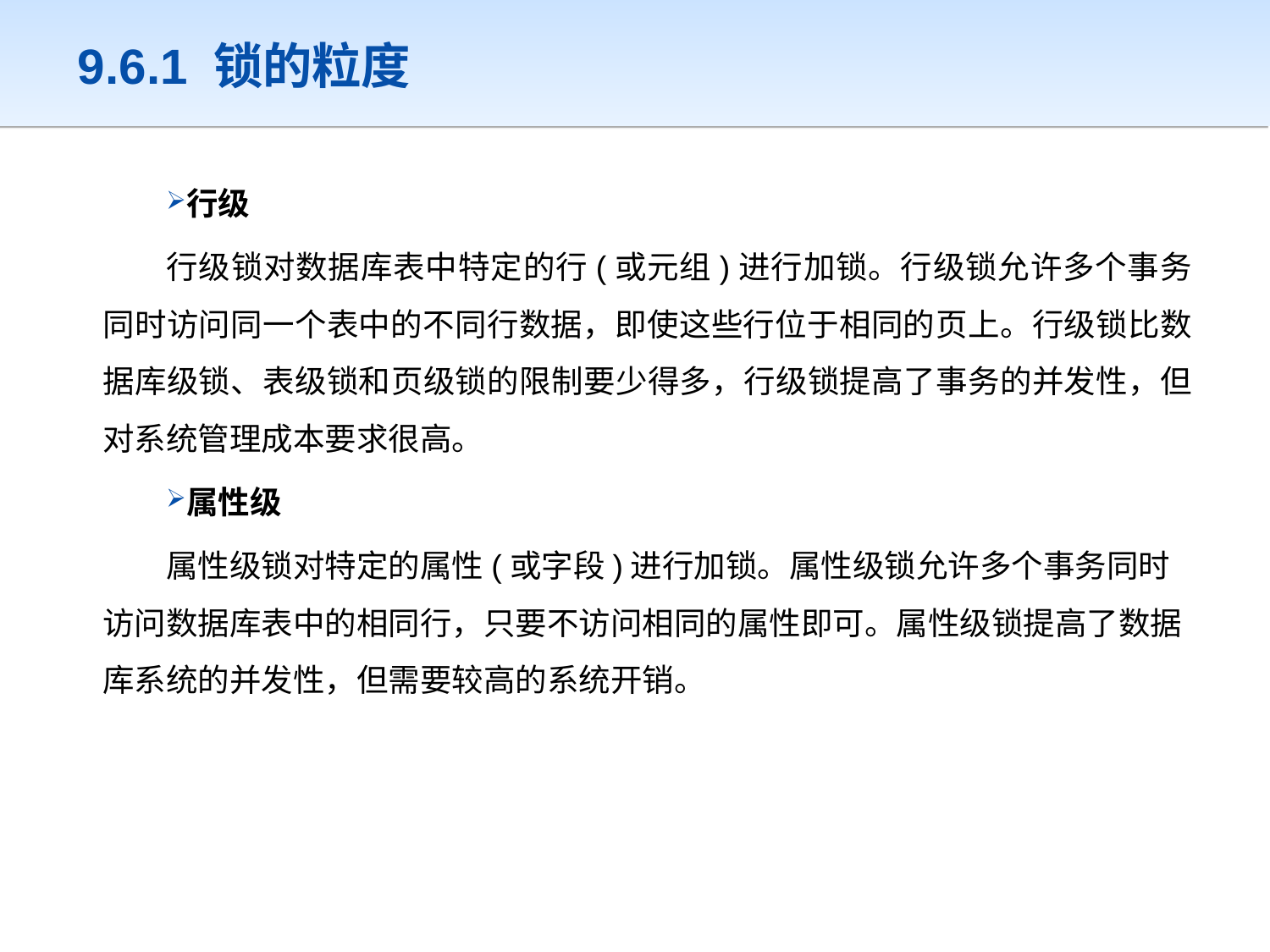

# 9.6.1 锁的粒度
行级
行级锁对数据库表中特定的行(或元组)进行加锁。行级锁允许多个事务同时访问同一个表中的不同行数据，即使这些行位于相同的页上。行级锁比数据库级锁、表级锁和页级锁的限制要少得多，行级锁提高了事务的并发性，但对系统管理成本要求很高。
属性级
属性级锁对特定的属性(或字段)进行加锁。属性级锁允许多个事务同时访问数据库表中的相同行，只要不访问相同的属性即可。属性级锁提高了数据库系统的并发性，但需要较高的系统开销。